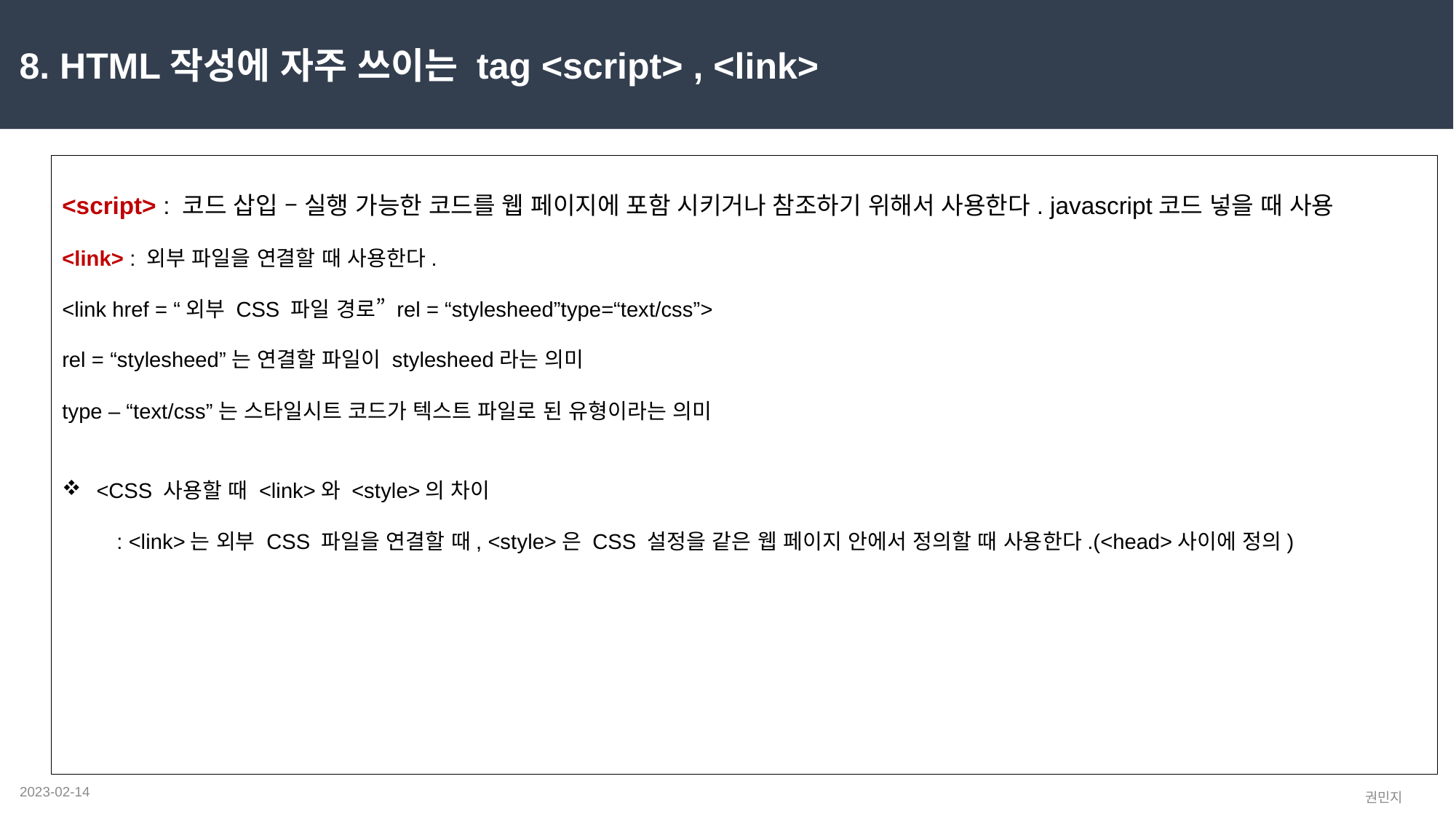

8. HTML작성에 자주 쓰이는 tag <script> , <link>
<script> : 코드 삽입 – 실행 가능한 코드를 웹 페이지에 포함 시키거나 참조하기 위해서 사용한다. javascript코드 넣을 때 사용
<link> : 외부 파일을 연결할 때 사용한다.
<link href = “외부 CSS 파일 경로” rel = “stylesheed”type=“text/css”>
rel = “stylesheed”는 연결할 파일이 stylesheed라는 의미
type – “text/css”는 스타일시트 코드가 텍스트 파일로 된 유형이라는 의미

<CSS 사용할 때 <link>와 <style>의 차이
: <link>는 외부 CSS 파일을 연결할 때, <style>은 CSS 설정을 같은 웹 페이지 안에서 정의할 때 사용한다.(<head>사이에 정의)

2023-02-14
권민지